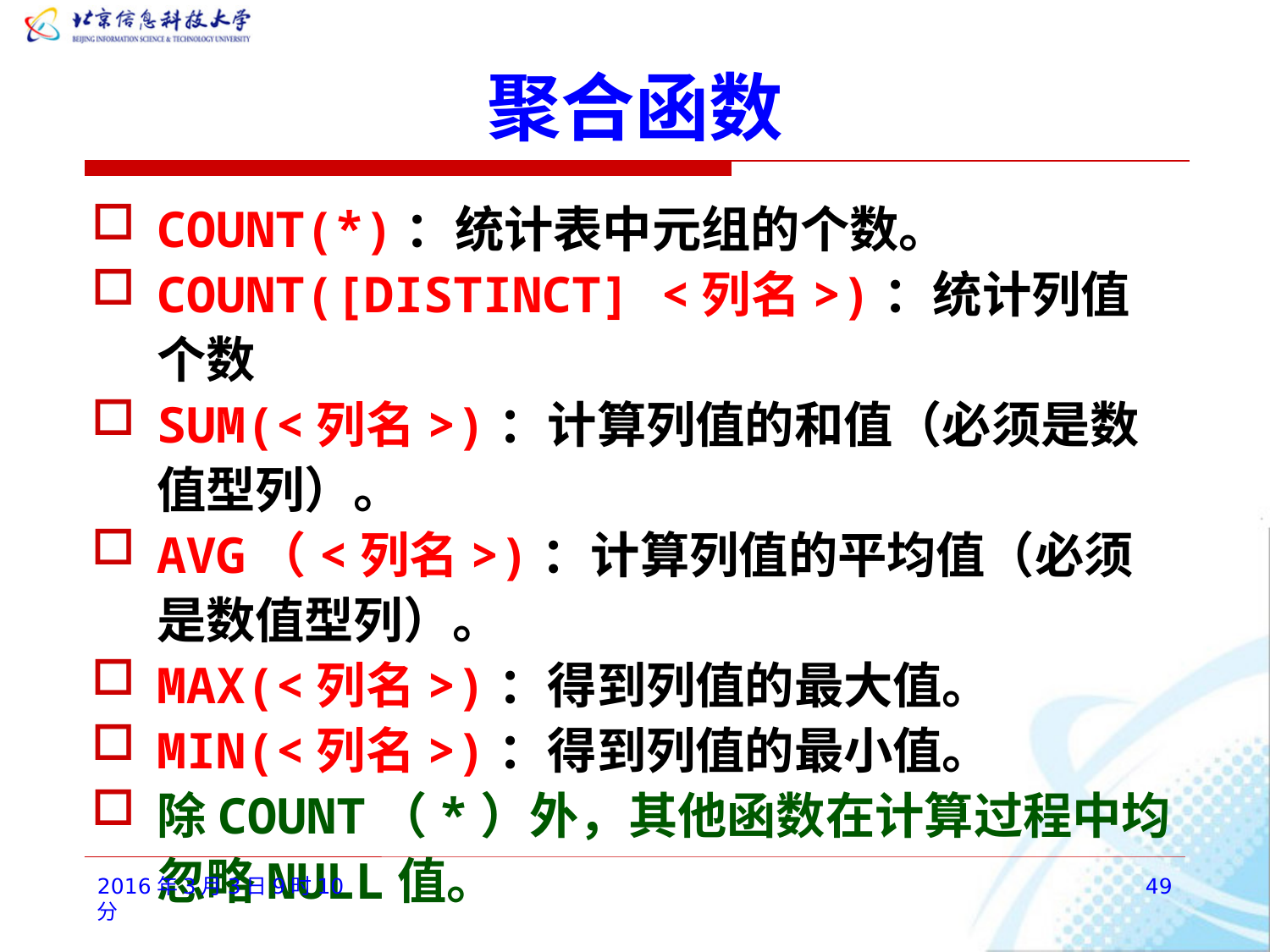

# 聚合函数
COUNT(*)：统计表中元组的个数。
COUNT([DISTINCT] <列名>)：统计列值个数
SUM(<列名>)：计算列值的和值（必须是数值型列）。
AVG（<列名>)：计算列值的平均值（必须是数值型列）。
MAX(<列名>)：得到列值的最大值。
MIN(<列名>)：得到列值的最小值。
除COUNT（*）外，其他函数在计算过程中均忽略NULL值。

2016年3月3日9时10分
49